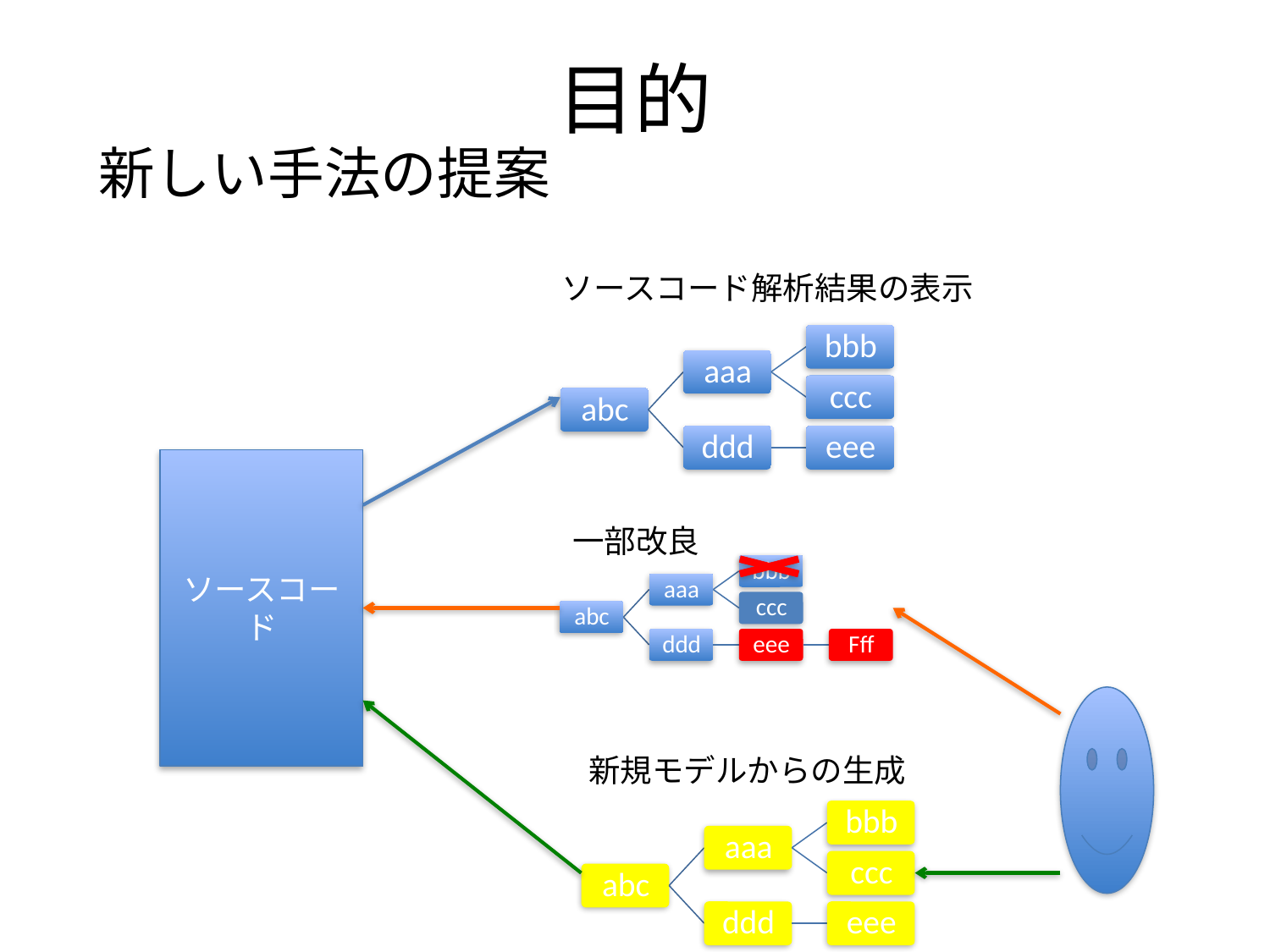

# 目的
新しい手法の提案
ソースコード解析結果の表示
abc

aaa

bbb

ccc

ddd

eee
ソースコード
一部改良
abc

aaa

bbb

ccc

ddd

eee

Fff

新規モデルからの生成
abc

aaa

bbb

ccc

ddd

eee